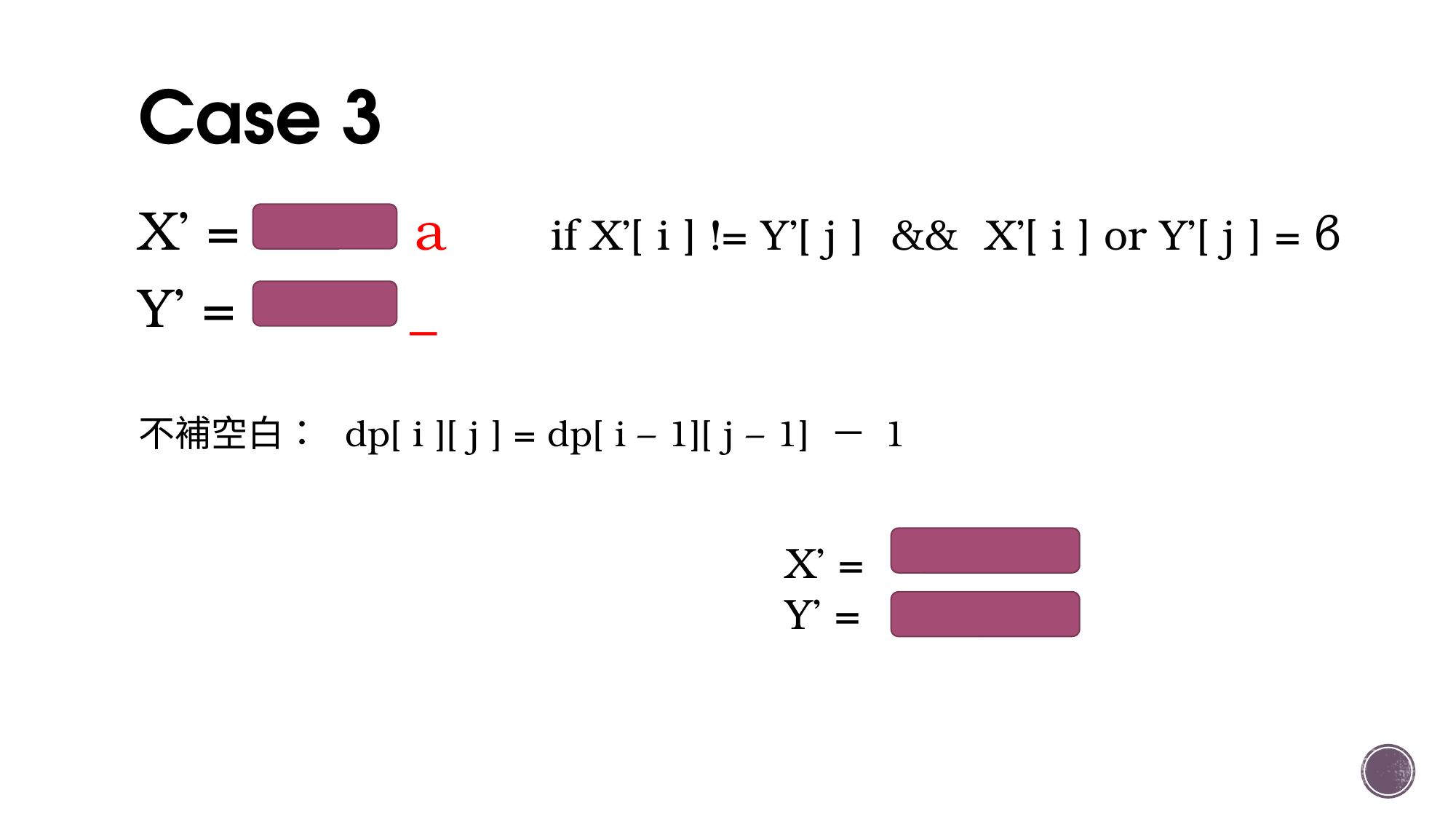

# Case 3
X’ =          a      if X’[ i ] != Y’[ j ]  &&  X’[ i ] or Y’[ j ] = β
Y’ =          _

不補空白：  dp[ i ][ j ] = dp[ i – 1][ j – 1] － 1

X’ =
Y’ =